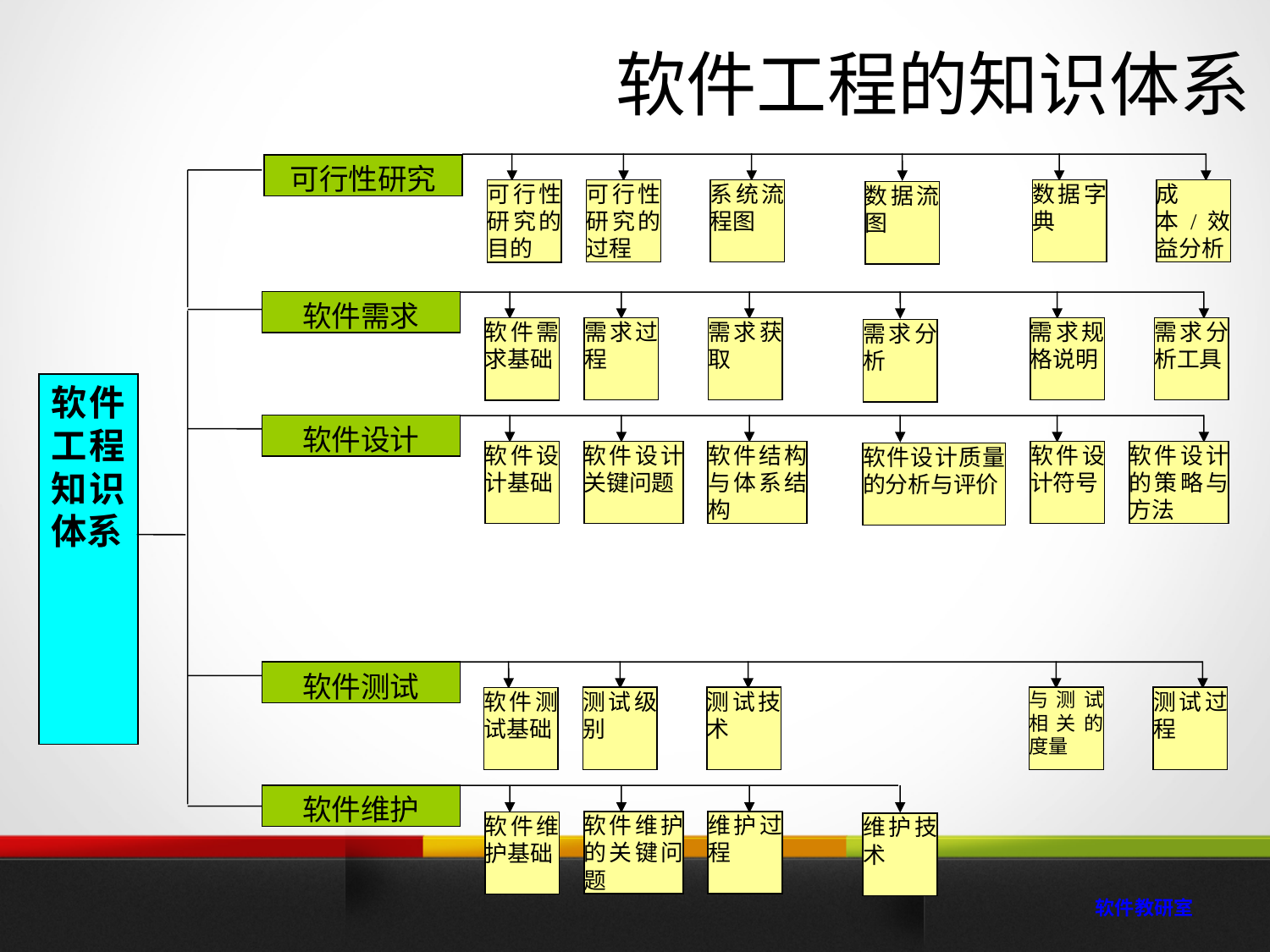

# 软件工程的知识体系

可行性研究的过程
系统流程图
数据字典
成本/效益分析
可行性研究的目的
数据流图
可行性研究

软件需求

需求过程
需求获取
需求规格说明
需求分析工具
软件需求基础
需求分析

软件工程知识体系

软件设计

软件设计关键问题
软件结构与体系结构
软件设计符号
软件设计的策略与方法
软件设计基础
软件设计质量的分析与评价

测试级别
测试技术
与测试相关的度量
测试过程
软件测试基础

软件测试

软件维护

软件维护的关键问题
维护过程
软件维护基础
维护技术

                                     软件教研室